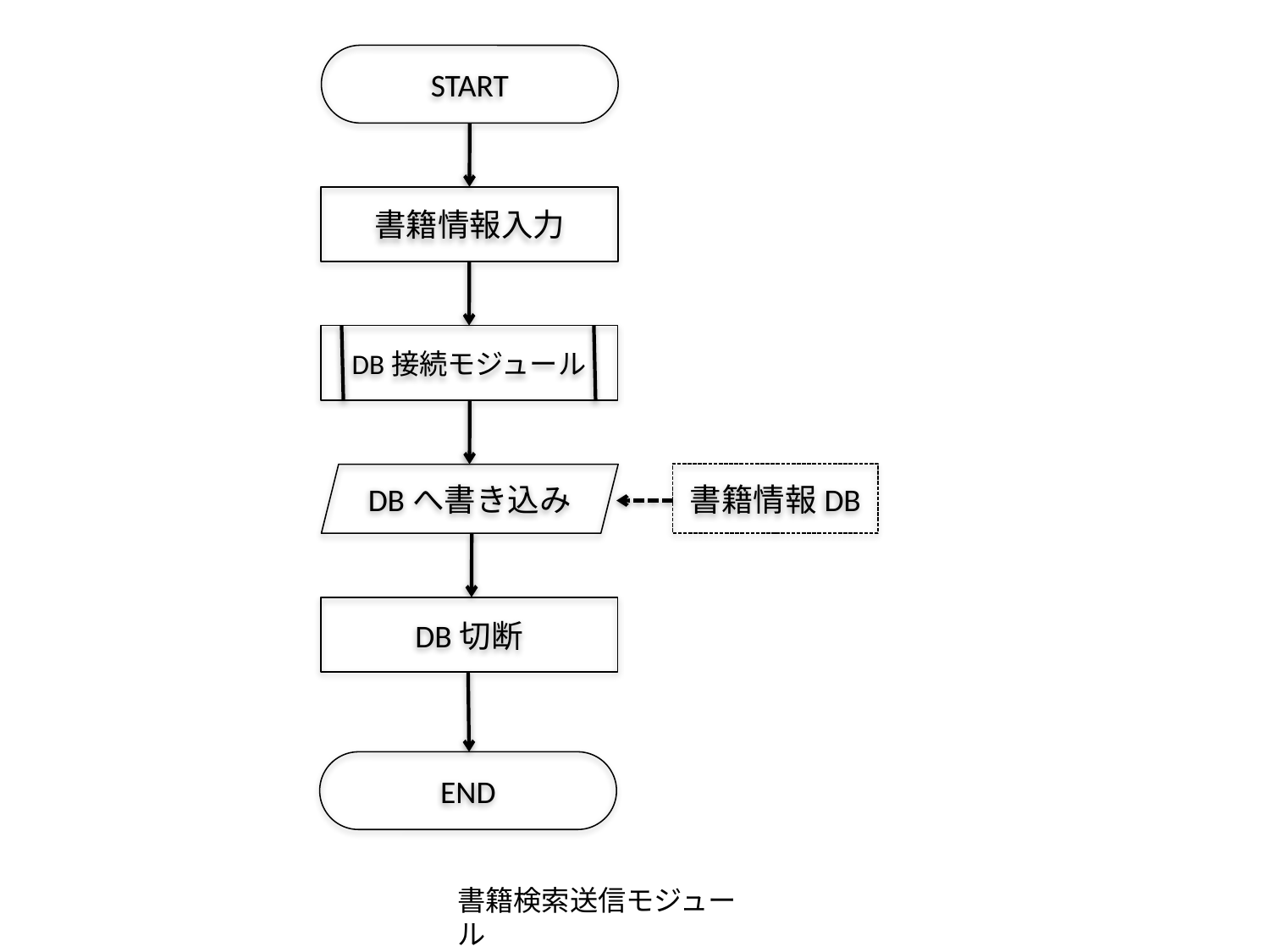

START
書籍情報入力
DB接続モジュール
書籍情報DB
DBへ書き込み
DB切断
END
書籍検索送信モジュール